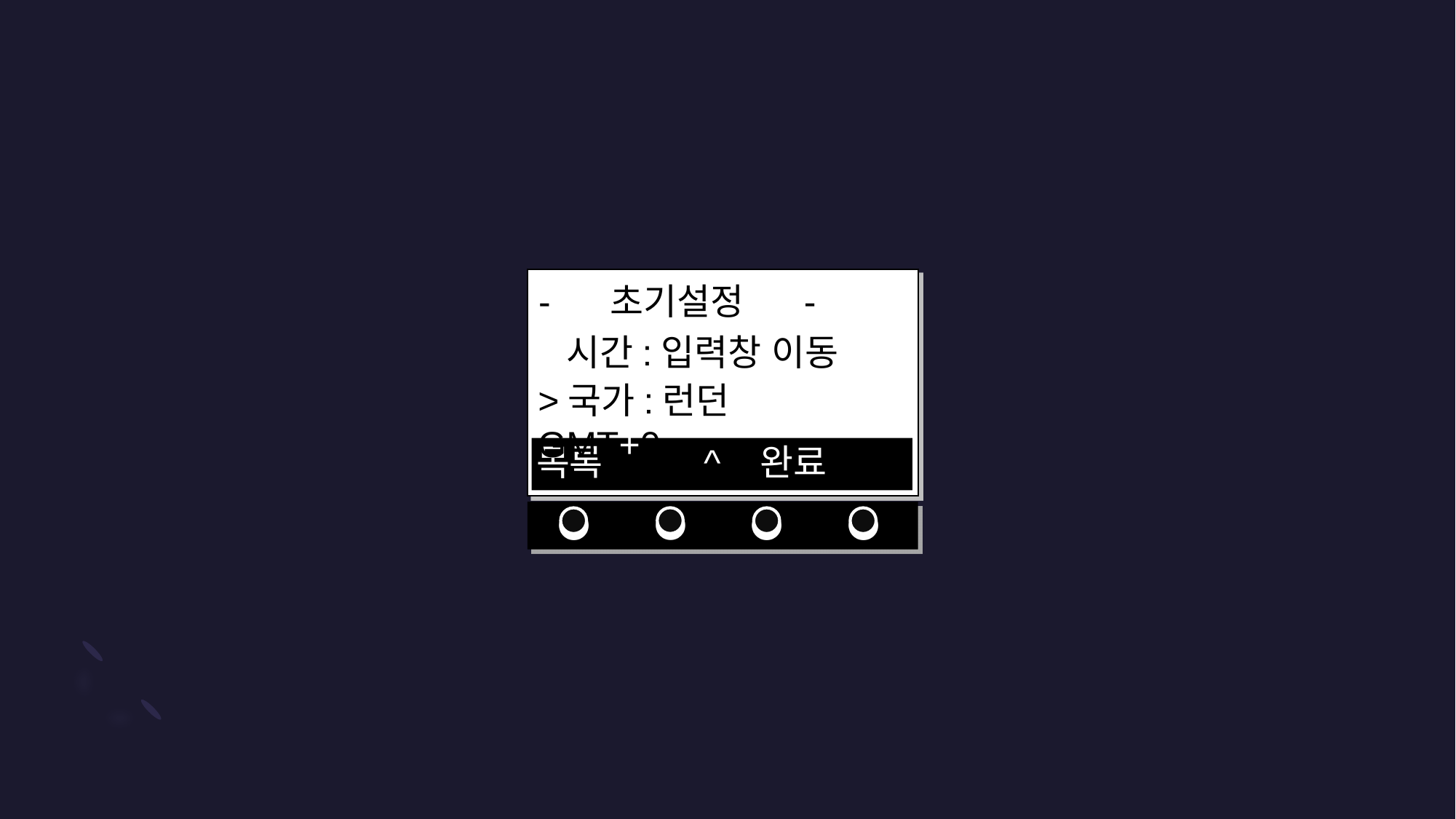

런던      GMT+0
파리      GMT+1
모스크바  .GMT+2
두바이    .GMT+3
자카르타  .GMT+6
베이징    .GMT+7
서울      GMT+8
시드니    GMT+9
LA       GMT-8
멕시코시티 GMT-6
뉴욕      GMT-5
상파울루  GMT-4

-     초기설정     -
 시간:입력창 이동
>국가:런던      GMT+0
목록         ^   완료